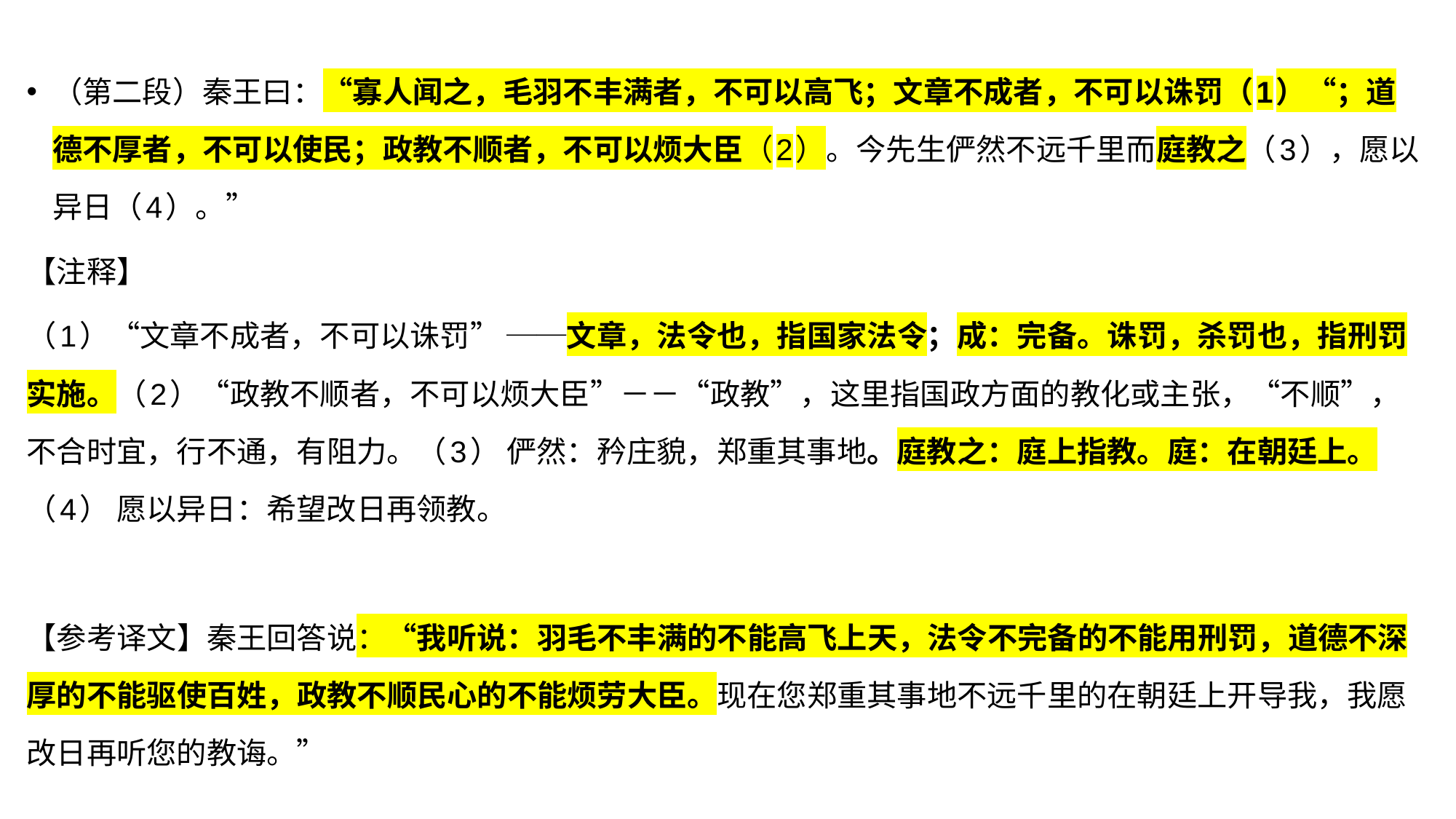

（第二段）秦王曰：“寡人闻之，毛羽不丰满者，不可以高飞；文章不成者，不可以诛罚（1）“；道德不厚者，不可以使民；政教不顺者，不可以烦大臣（2）。今先生俨然不远千里而庭教之（3），愿以异日（4）。”
【注释】
（1）“文章不成者，不可以诛罚” ──文章，法令也，指国家法令；成：完备。诛罚，杀罚也，指刑罚实施。（2）“政教不顺者，不可以烦大臣”－－“政教”，这里指国政方面的教化或主张，“不顺”，不合时宜，行不通，有阻力。（3） 俨然：矜庄貌，郑重其事地。庭教之：庭上指教。庭：在朝廷上。（4） 愿以异日：希望改日再领教。

【参考译文】秦王回答说：“我听说：羽毛不丰满的不能高飞上天，法令不完备的不能用刑罚，道德不深厚的不能驱使百姓，政教不顺民心的不能烦劳大臣。现在您郑重其事地不远千里的在朝廷上开导我，我愿改日再听您的教诲。”